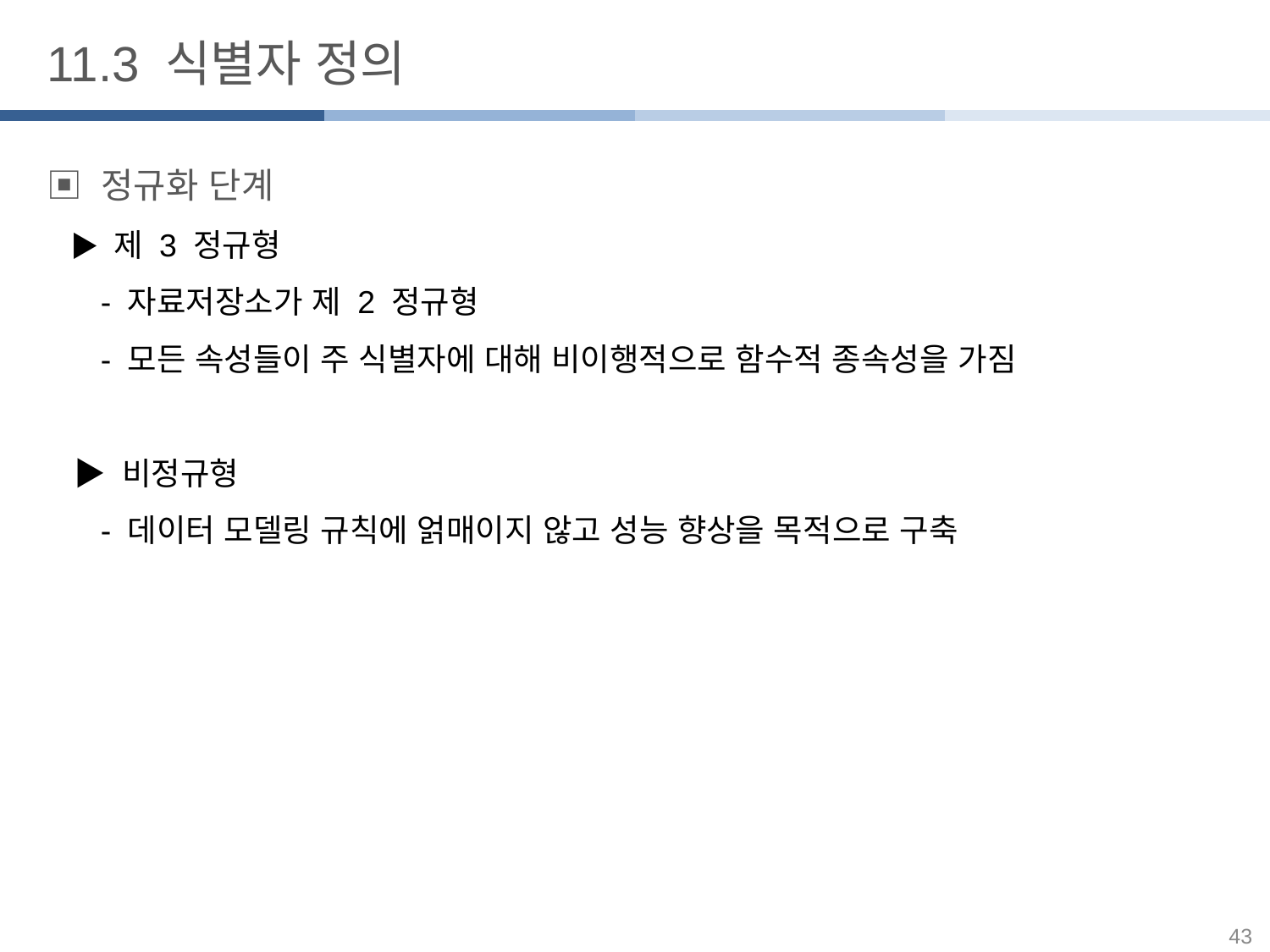

11.3 식별자 정의
▣ 정규화 단계
   ▶ 제 3 정규형
      - 자료저장소가 제 2 정규형
      - 모든 속성들이 주 식별자에 대해 비이행적으로 함수적 종속성을 가짐

   ▶ 비정규형
      - 데이터 모델링 규칙에 얽매이지 않고 성능 향상을 목적으로 구축
43